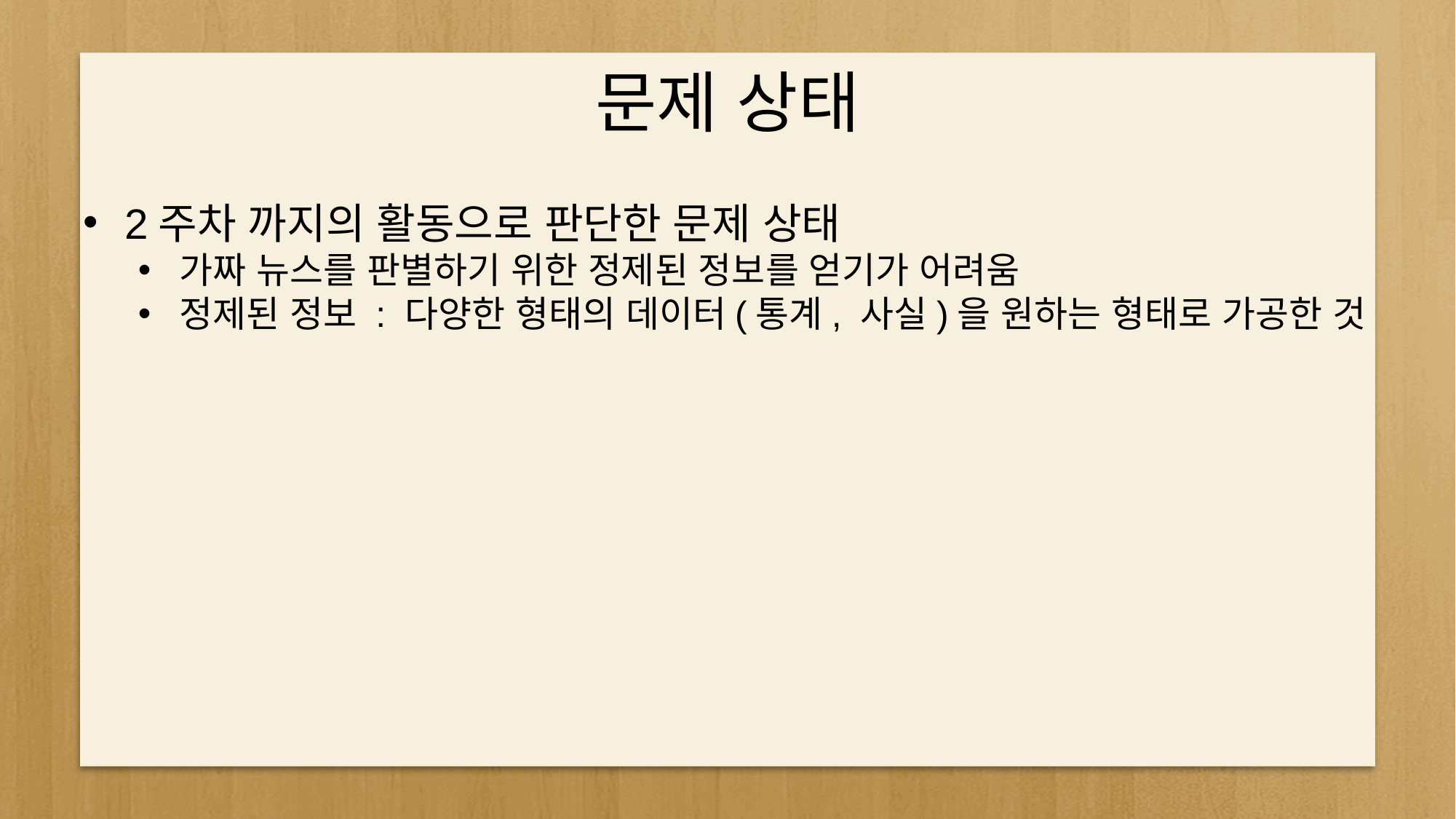

# 문제 상태
2주차 까지의 활동으로 판단한 문제 상태
가짜 뉴스를 판별하기 위한 정제된 정보를 얻기가 어려움
정제된 정보 : 다양한 형태의 데이터(통계, 사실)을 원하는 형태로 가공한 것